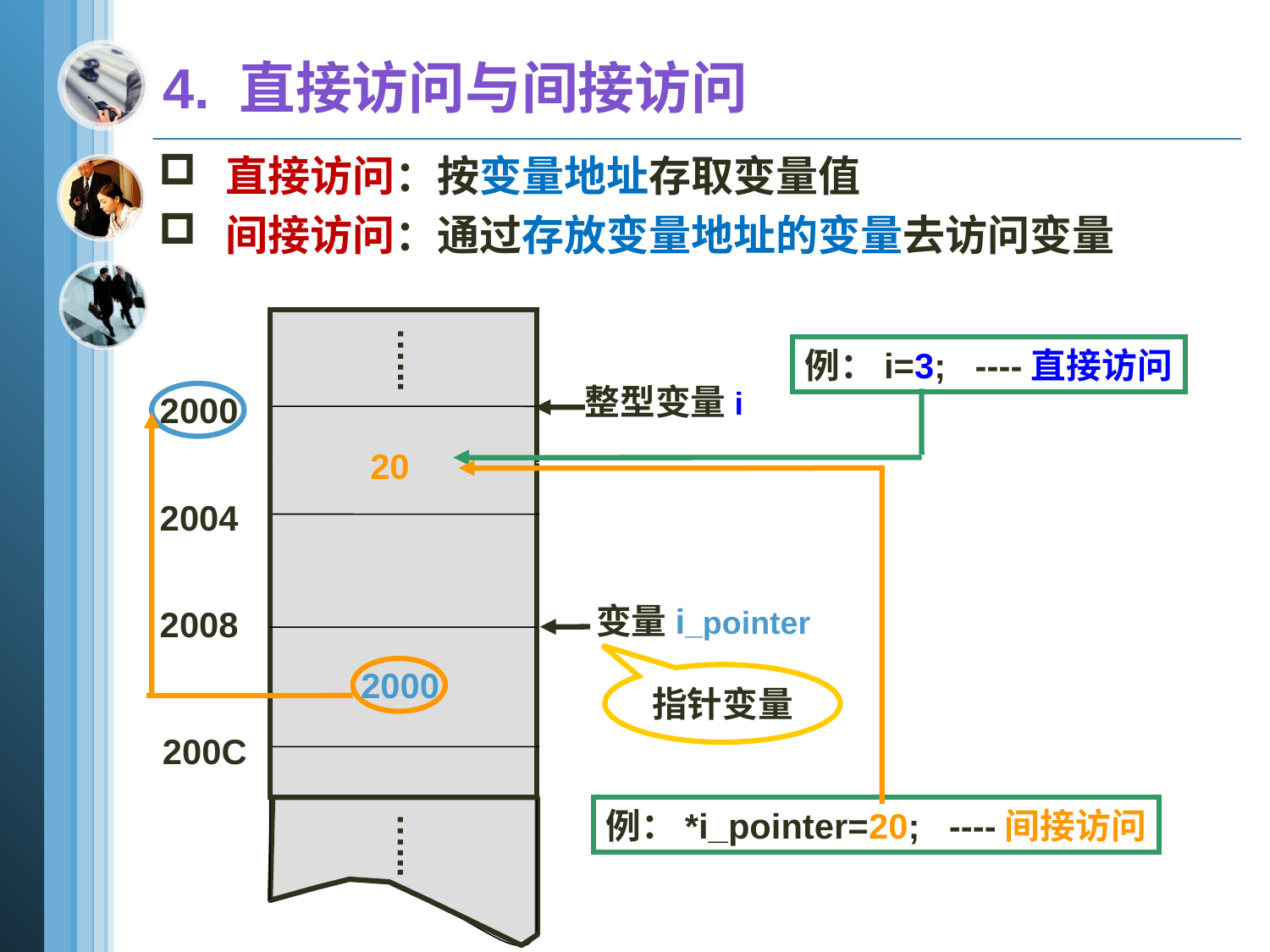

4. 直接访问与间接访问
 直接访问：按变量地址存取变量值
 间接访问：通过存放变量地址的变量去访问变量

…...
整型变量i
2000

10

2004

变量i_pointer
2008

200C

…...

指针变量
2000
例：i=3;   ----直接访问

3
20

例：*i_pointer=20;   ----间接访问